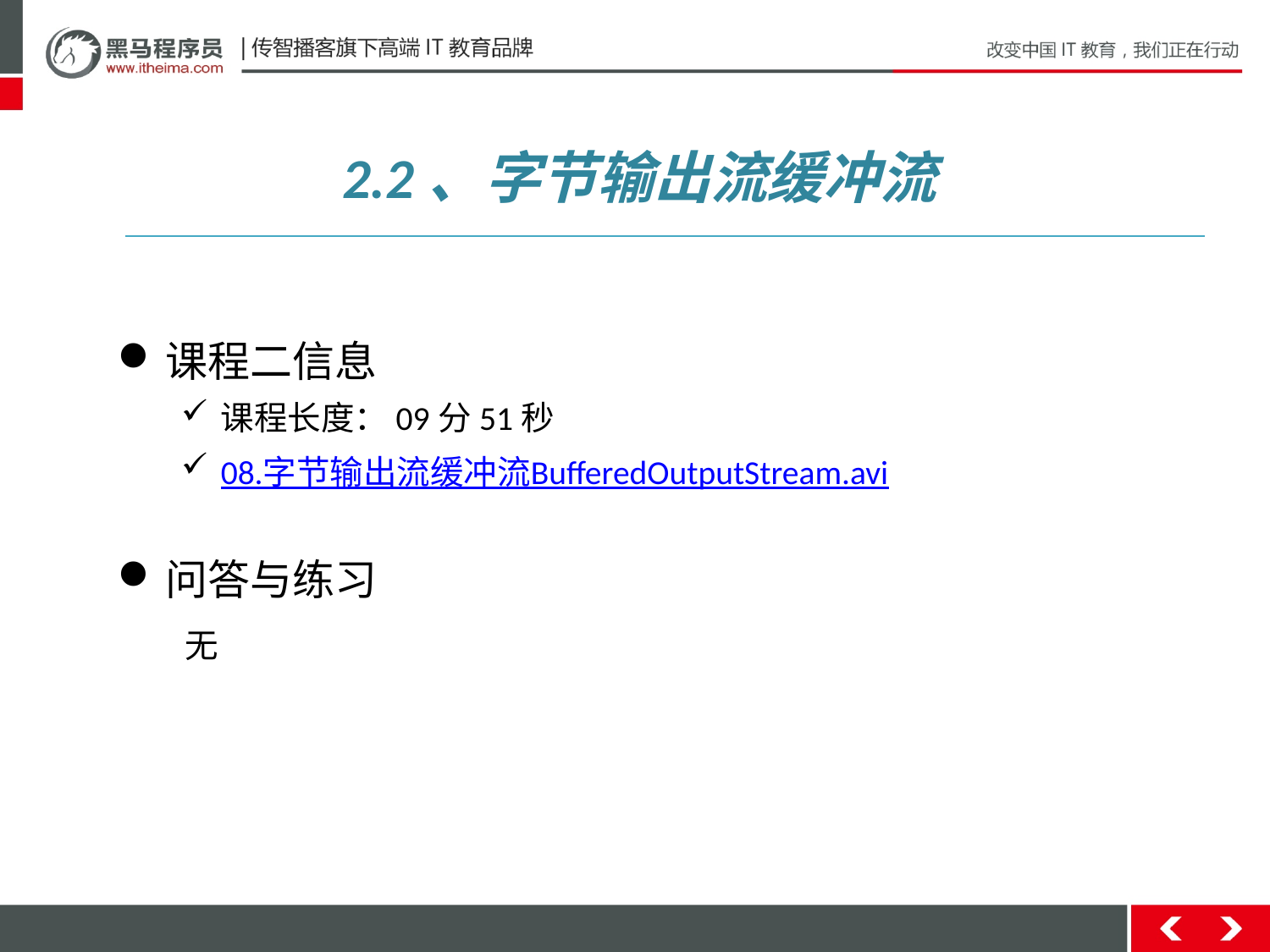

2.2、字节输出流缓冲流

课程二信息
课程长度：09分51秒
08.字节输出流缓冲流BufferedOutputStream.avi

问答与练习
      无